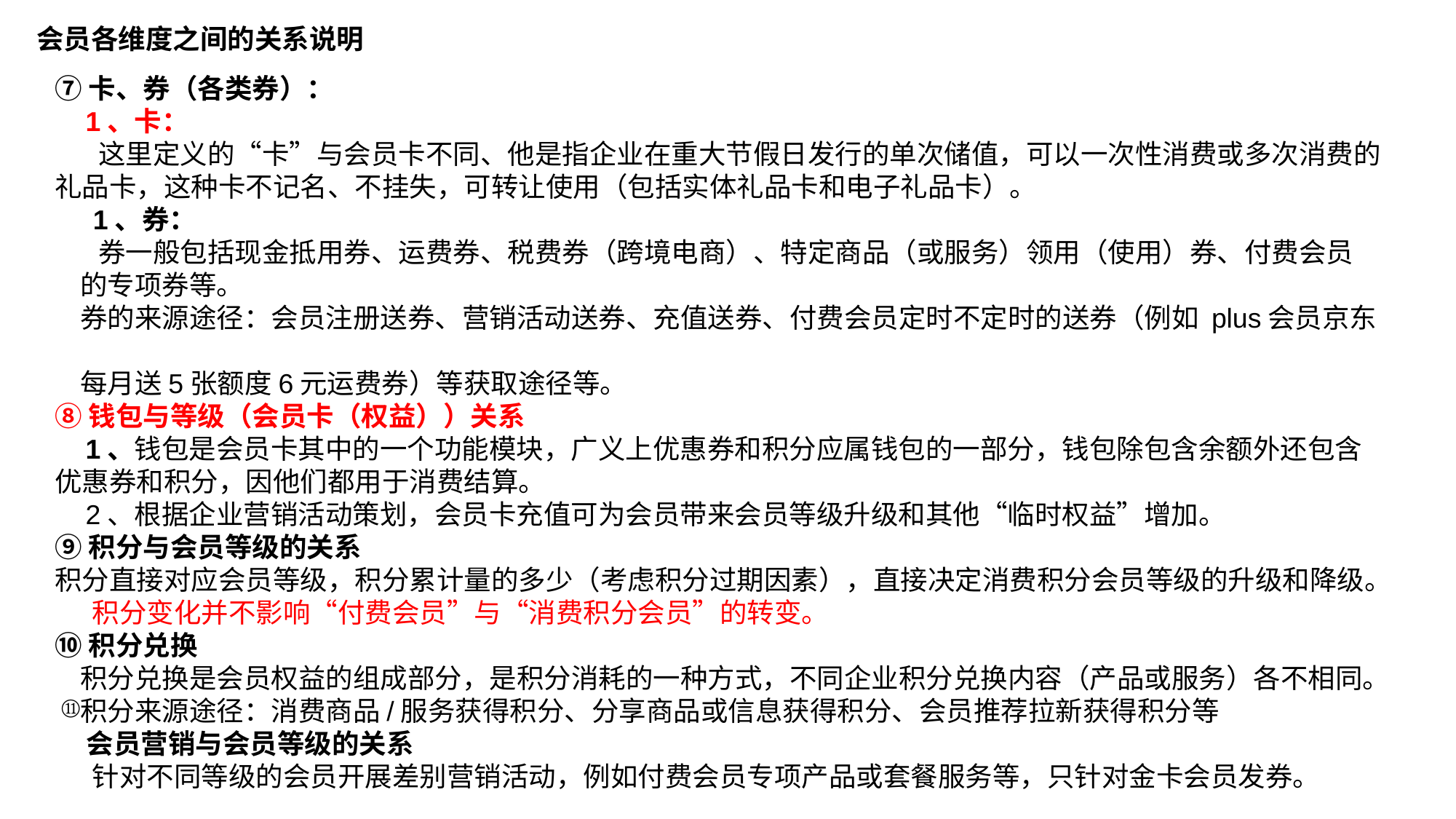

会员各维度之间的关系说明
⑦卡、券（各类券）：
    1、卡：
      这里定义的“卡”与会员卡不同、他是指企业在重大节假日发行的单次储值，可以一次性消费或多次消费的礼品卡，这种卡不记名、不挂失，可转让使用（包括实体礼品卡和电子礼品卡）。
     1、券：
      券一般包括现金抵用券、运费券、税费券（跨境电商）、特定商品（或服务）领用（使用）券、付费会员
   的专项券等。
   券的来源途径：会员注册送券、营销活动送券、充值送券、付费会员定时不定时的送券（例如 plus会员京东
   每月送5张额度6元运费券）等获取途径等。
⑧钱包与等级（会员卡（权益））关系
    1、钱包是会员卡其中的一个功能模块，广义上优惠券和积分应属钱包的一部分，钱包除包含余额外还包含优惠券和积分，因他们都用于消费结算。
    2、根据企业营销活动策划，会员卡充值可为会员带来会员等级升级和其他“临时权益”增加。
⑨积分与会员等级的关系
积分直接对应会员等级，积分累计量的多少（考虑积分过期因素），直接决定消费积分会员等级的升级和降级。
     积分变化并不影响“付费会员”与“消费积分会员”的转变。
⑩积分兑换
   积分兑换是会员权益的组成部分，是积分消耗的一种方式，不同企业积分兑换内容（产品或服务）各不相同。
   积分来源途径：消费商品/服务获得积分、分享商品或信息获得积分、会员推荐拉新获得积分等
    会员营销与会员等级的关系
     针对不同等级的会员开展差别营销活动，例如付费会员专项产品或套餐服务等，只针对金卡会员发券。

⑪